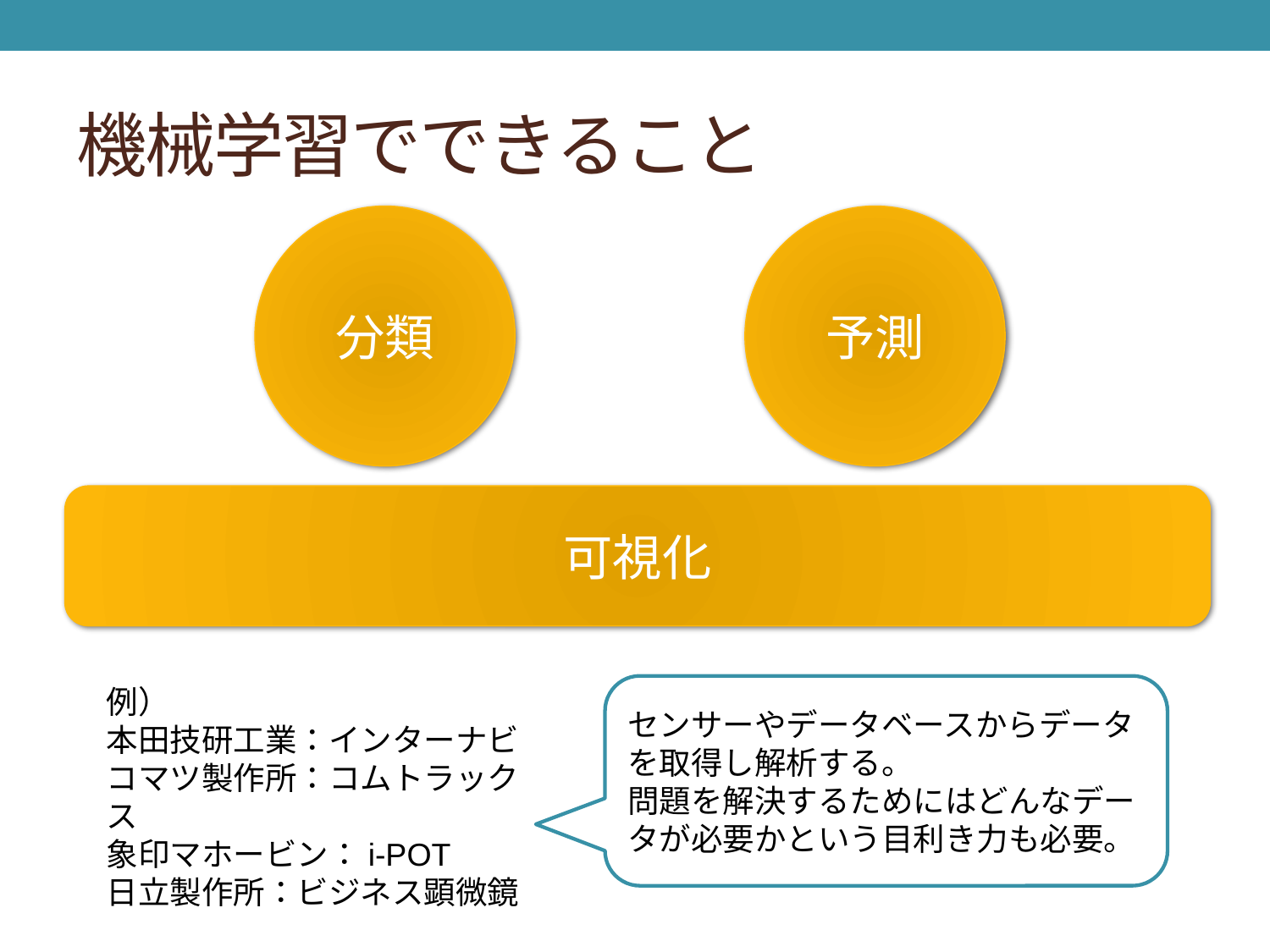

# 機械学習でできること
分類
予測
可視化
例）
本田技研工業：インターナビ
コマツ製作所：コムトラックス
象印マホービン：i-POT
日立製作所：ビジネス顕微鏡
センサーやデータベースからデータを取得し解析する。
問題を解決するためにはどんなデータが必要かという目利き力も必要。